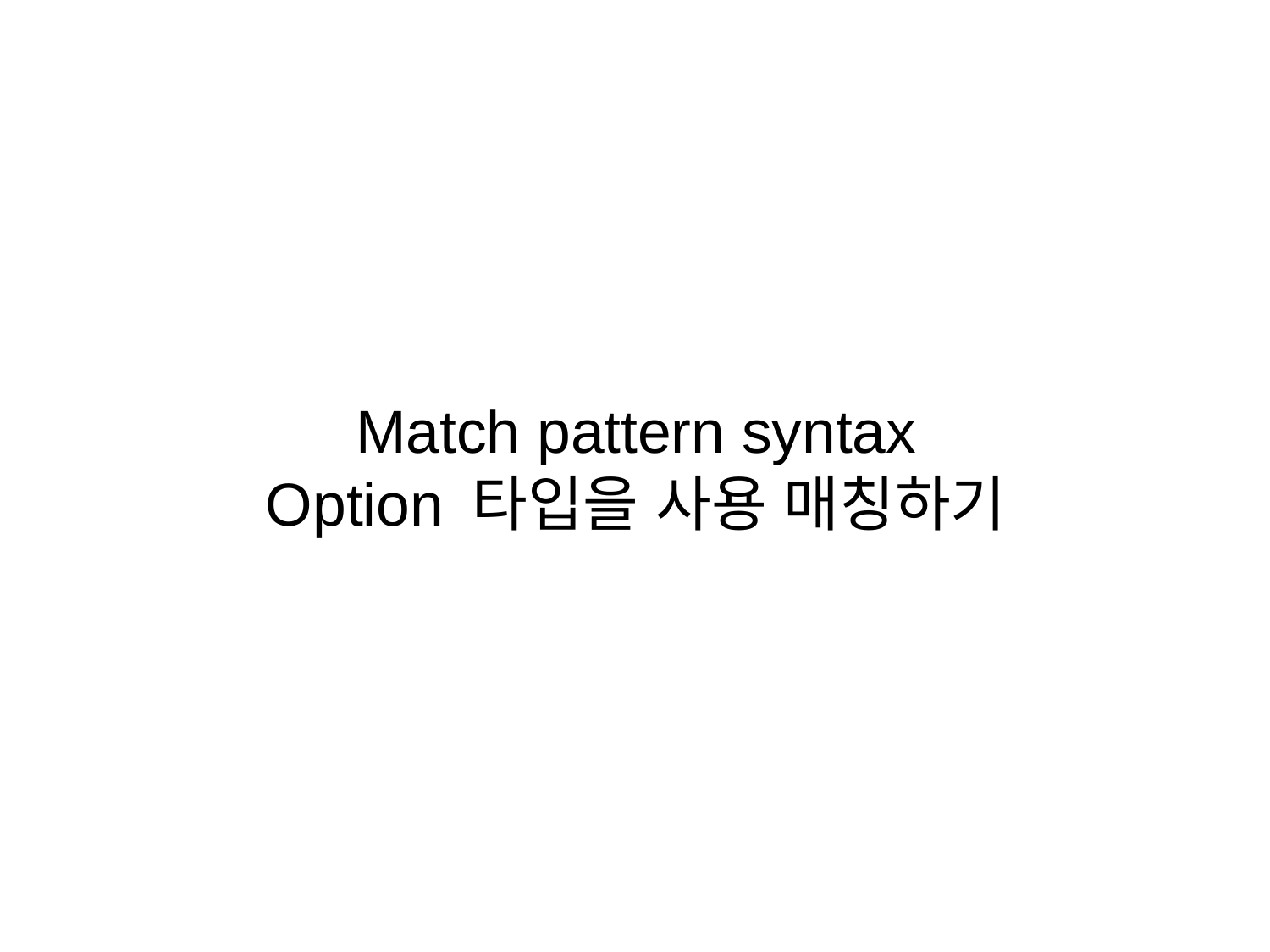

# Match pattern syntax Option 타입을 사용 매칭하기